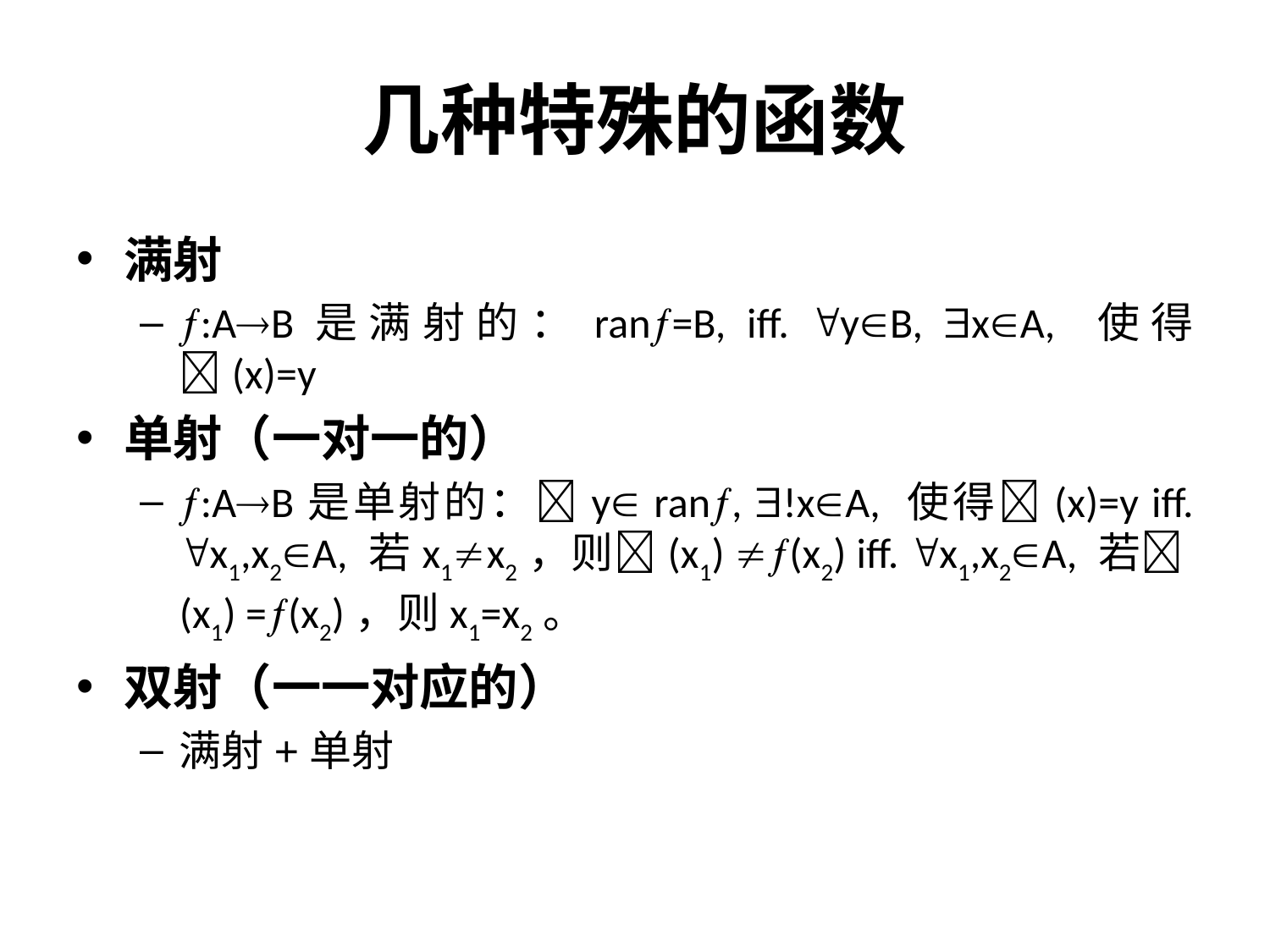

# 几种特殊的函数
满射
ƒ:A→B是满射的：ranƒ=B, iff. ∀y∈B, ∃x∈A, 使得ƒ(x)=y
单射（一对一的）
ƒ:A→B是单射的：∀y∈ ranƒ, ∃!x∈A, 使得ƒ(x)=y iff. ∀x1,x2∈A, 若x1≠x2，则ƒ(x1) ≠ƒ(x2) iff. ∀x1,x2∈A, 若ƒ(x1) =ƒ(x2)，则x1=x2。
双射（一一对应的）
满射+单射